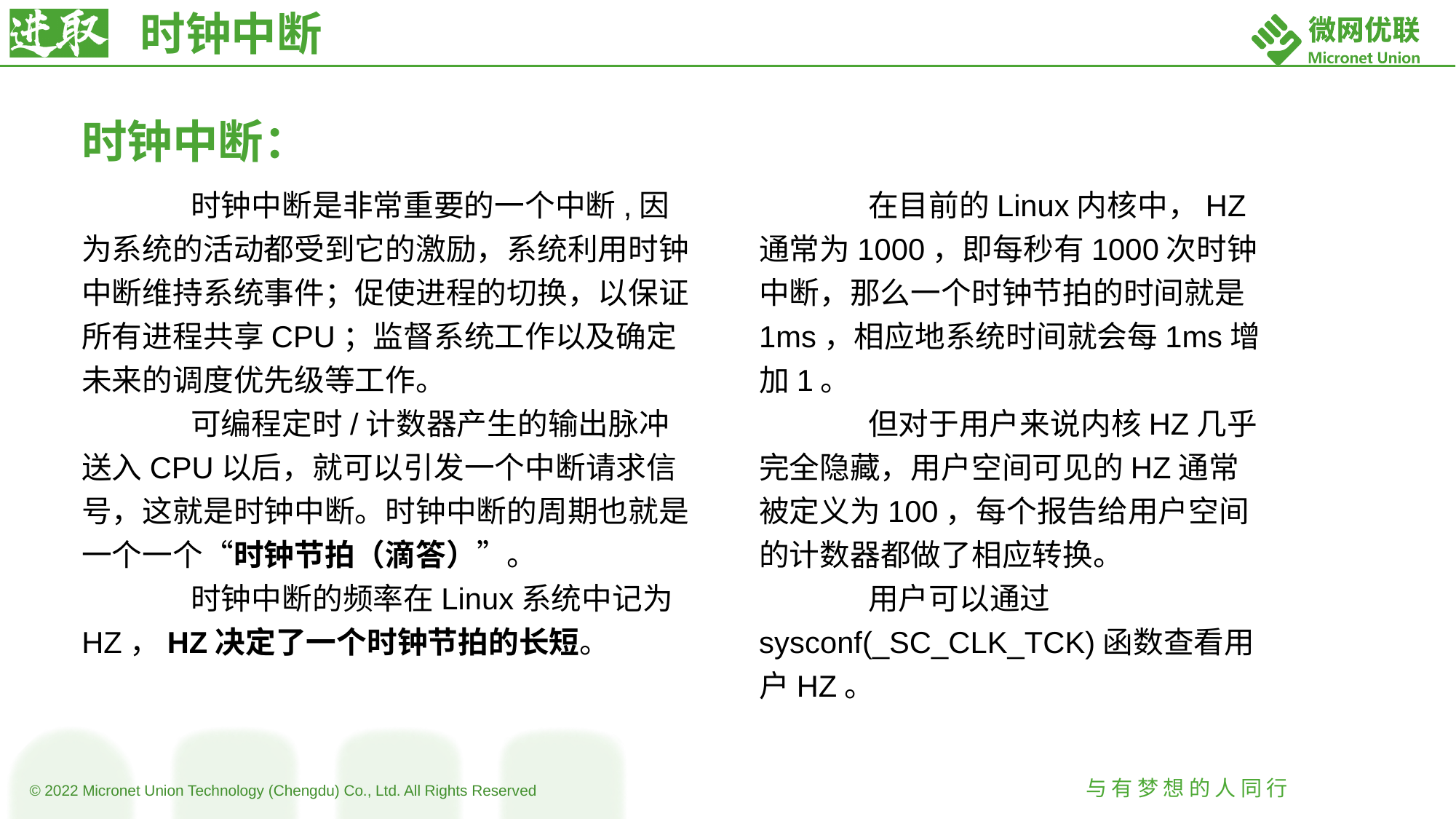

时钟中断
时钟中断：
	时钟中断是非常重要的一个中断,因为系统的活动都受到它的激励，系统利用时钟中断维持系统事件；促使进程的切换，以保证所有进程共享CPU；监督系统工作以及确定未来的调度优先级等工作。
	可编程定时/计数器产生的输出脉冲送入CPU以后，就可以引发一个中断请求信号，这就是时钟中断。时钟中断的周期也就是一个一个“时钟节拍（滴答）”。
	时钟中断的频率在Linux系统中记为HZ，HZ决定了一个时钟节拍的长短。
	在目前的Linux内核中，HZ通常为1000，即每秒有1000次时钟中断，那么一个时钟节拍的时间就是1ms，相应地系统时间就会每1ms增加1。
	但对于用户来说内核HZ几乎完全隐藏，用户空间可见的HZ通常被定义为100，每个报告给用户空间的计数器都做了相应转换。
	用户可以通过sysconf(_SC_CLK_TCK)函数查看用户HZ。